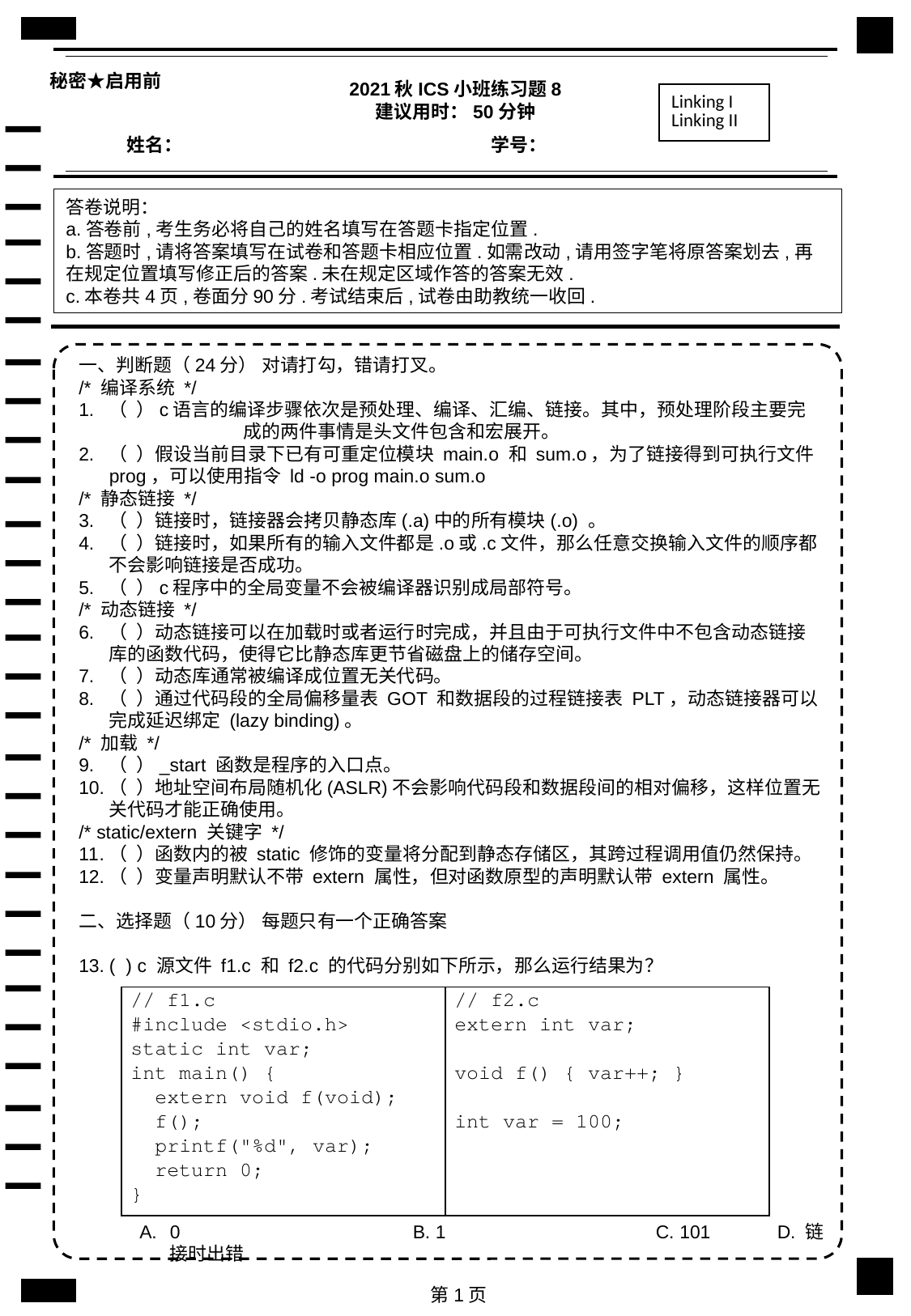

秘密★启用前
2021秋ICS小班练习题8
建议用时：50分钟
| Linking I Linking II |
| --- |

姓名：			学号：
答卷说明：
a.答卷前,考生务必将自己的姓名填写在答题卡指定位置.
b.答题时,请将答案填写在试卷和答题卡相应位置.如需改动,请用签字笔将原答案划去,再在规定位置填写修正后的答案.未在规定区域作答的答案无效.
c.本卷共4页,卷面分90分.考试结束后,试卷由助教统一收回.

一、判断题（24分） 对请打勾，错请打叉。
/* 编译系统 */
（  ）c语言的编译步骤依次是预处理、编译、汇编、链接。其中，预处理阶段主要完	   成的两件事情是头文件包含和宏展开。
（  ）假设当前目录下已有可重定位模块 main.o 和 sum.o，为了链接得到可执行文件prog，可以使用指令 ld -o prog main.o sum.o
/* 静态链接 */
（  ）链接时，链接器会拷贝静态库(.a)中的所有模块(.o) 。
（  ）链接时，如果所有的输入文件都是.o或.c文件，那么任意交换输入文件的顺序都不会影响链接是否成功。
（  ）c程序中的全局变量不会被编译器识别成局部符号。
/* 动态链接 */
（  ）动态链接可以在加载时或者运行时完成，并且由于可执行文件中不包含动态链接库的函数代码，使得它比静态库更节省磁盘上的储存空间。
（  ）动态库通常被编译成位置无关代码。
（  ）通过代码段的全局偏移量表 GOT 和数据段的过程链接表 PLT，动态链接器可以完成延迟绑定 (lazy binding)。
/* 加载 */
（  ）_start 函数是程序的入口点。
（  ）地址空间布局随机化(ASLR)不会影响代码段和数据段间的相对偏移，这样位置无关代码才能正确使用。
/* static/extern 关键字 */
（  ）函数内的被 static 修饰的变量将分配到静态存储区，其跨过程调用值仍然保持。
（  ）变量声明默认不带 extern 属性，但对函数原型的声明默认带 extern 属性。

二、选择题（10分） 每题只有一个正确答案

(  ) c 源文件 f1.c 和 f2.c 的代码分别如下所示，那么运行结果为？

0		B. 1		C. 101 	D. 链接时出错
| // f1.c #include <stdio.h> static int var; int main() { extern void f(void); f(); printf("%d", var); return 0; } | // f2.c extern int var; void f() { var++; } int var = 100; |
| --- | --- |

第1页